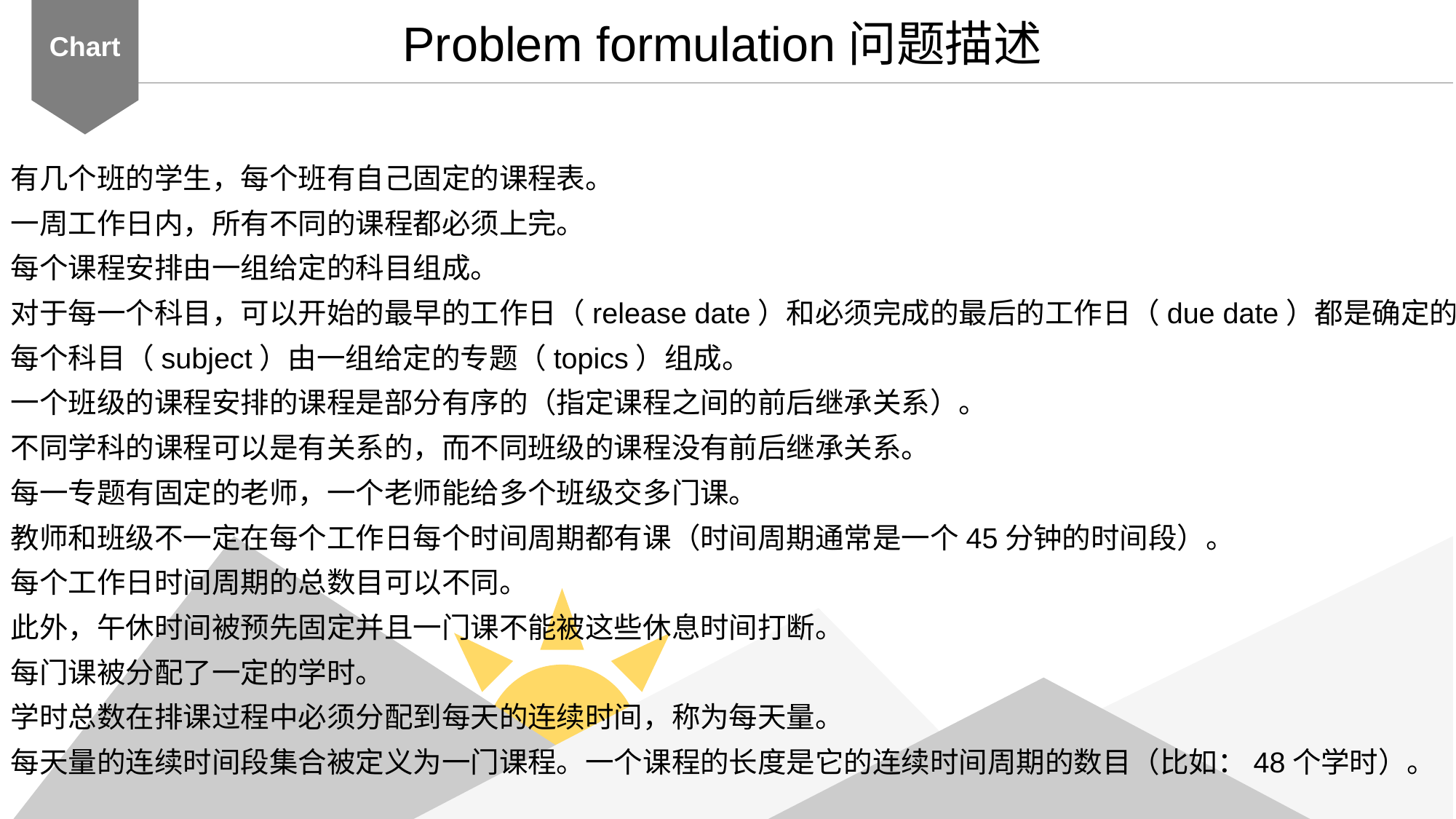

Chart
Problem formulation问题描述

有几个班的学生，每个班有自己固定的课程表。
一周工作日内，所有不同的课程都必须上完。
每个课程安排由一组给定的科目组成。
对于每一个科目，可以开始的最早的工作日（release date）和必须完成的最后的工作日（due date）都是确定的。
每个科目（subject）由一组给定的专题（topics）组成。
一个班级的课程安排的课程是部分有序的（指定课程之间的前后继承关系）。
不同学科的课程可以是有关系的，而不同班级的课程没有前后继承关系。
每一专题有固定的老师，一个老师能给多个班级交多门课。
教师和班级不一定在每个工作日每个时间周期都有课（时间周期通常是一个45分钟的时间段）。
每个工作日时间周期的总数目可以不同。
此外，午休时间被预先固定并且一门课不能被这些休息时间打断。
每门课被分配了一定的学时。
学时总数在排课过程中必须分配到每天的连续时间，称为每天量。
每天量的连续时间段集合被定义为一门课程。一个课程的长度是它的连续时间周期的数目（比如：48个学时）。

Sample Heading
Sample Heading